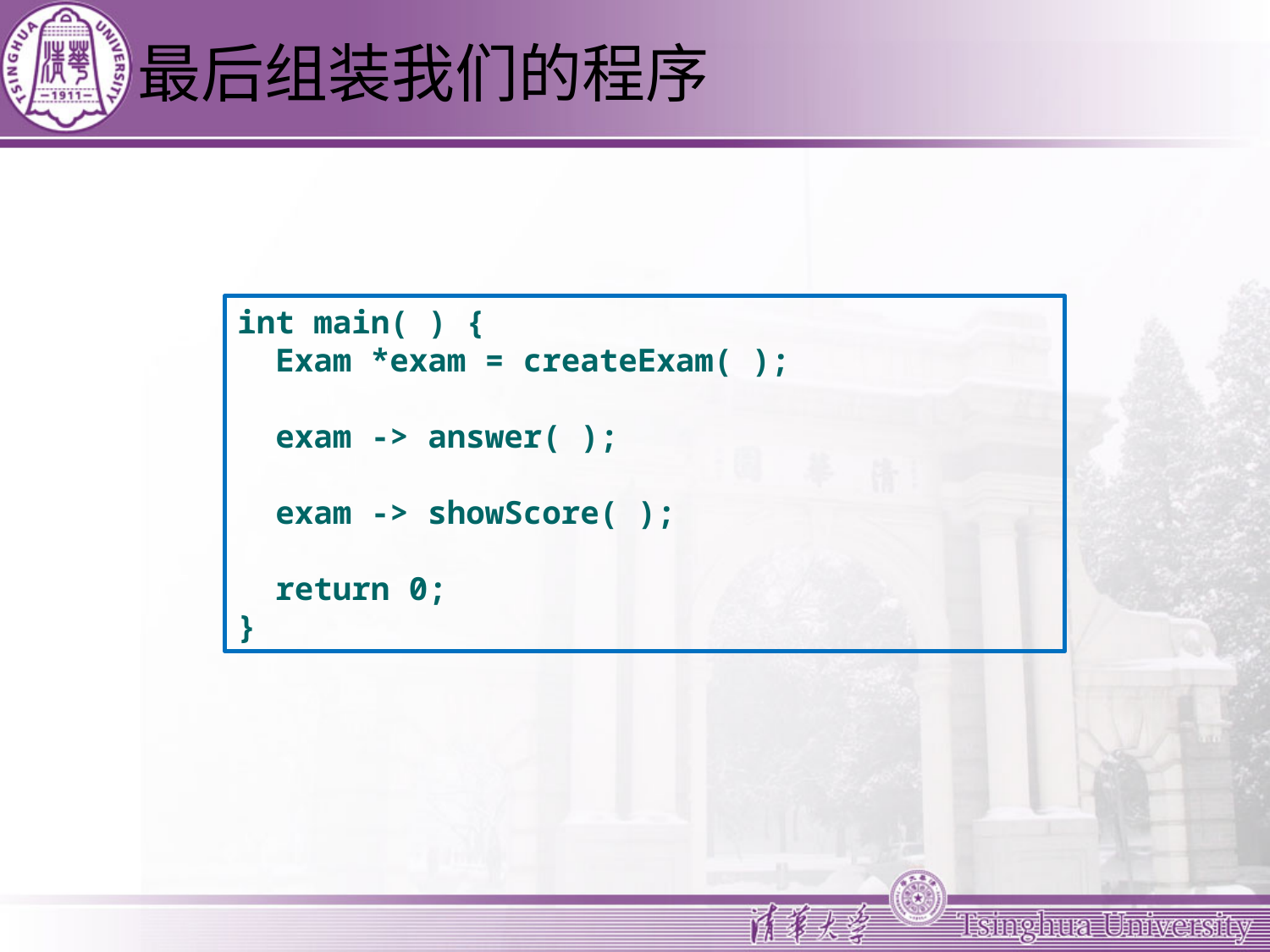

# 最后组装我们的程序
int main( ) {
  Exam *exam = createExam( );

  exam -> answer( );

  exam -> showScore( );

  return 0;
}